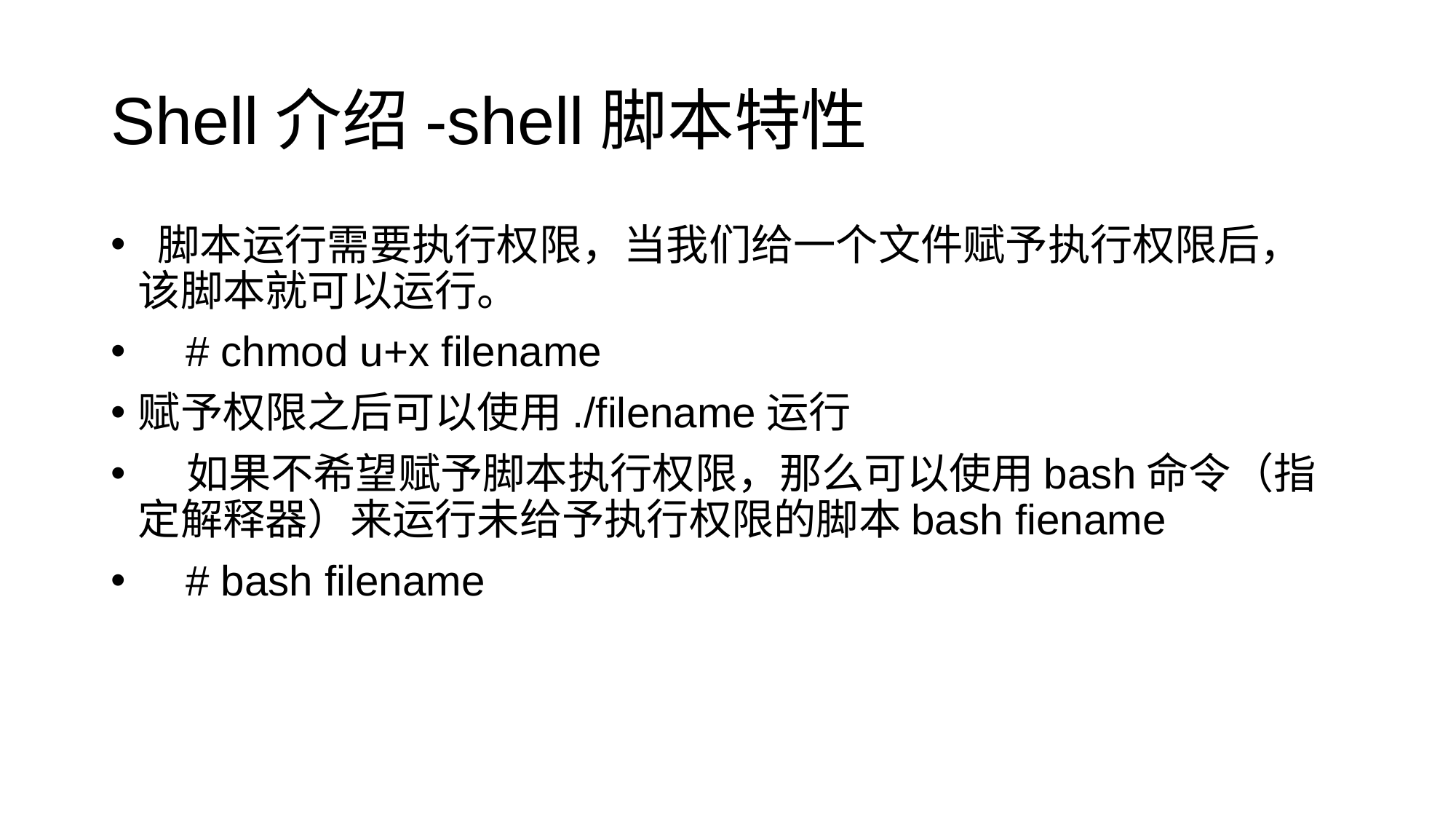

# Shell介绍-shell脚本特性
 脚本运行需要执行权限，当我们给一个文件赋予执行权限后，该脚本就可以运行。
    # chmod u+x filename
赋予权限之后可以使用./filename运行
    如果不希望赋予脚本执行权限，那么可以使用bash命令（指定解释器）来运行未给予执行权限的脚本bash fiename
    # bash filename